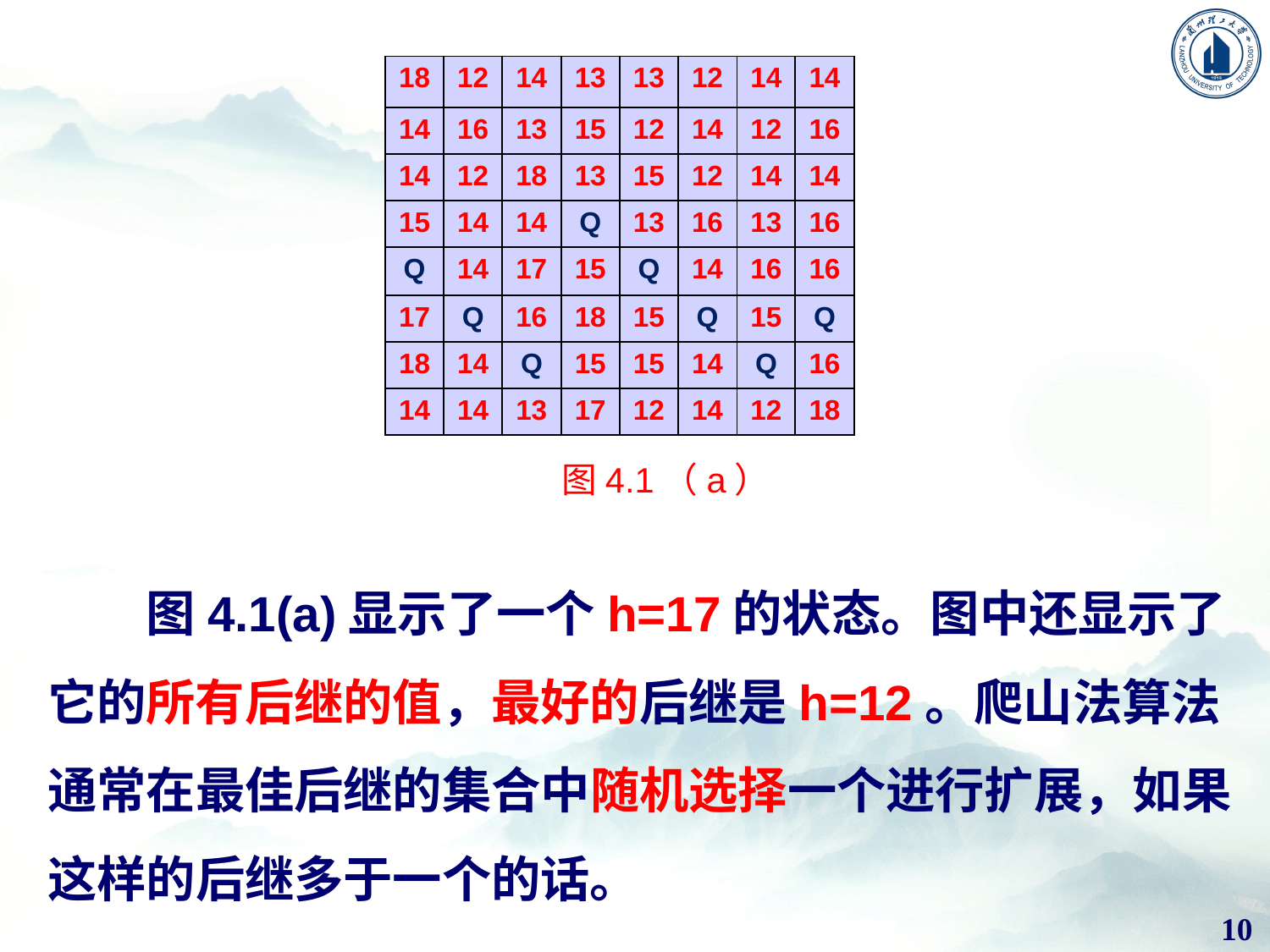

| 18 | 12 | 14 | 13 | 13 | 12 | 14 | 14 |
| --- | --- | --- | --- | --- | --- | --- | --- |
| 14 | 16 | 13 | 15 | 12 | 14 | 12 | 16 |
| 14 | 12 | 18 | 13 | 15 | 12 | 14 | 14 |
| 15 | 14 | 14 | Q | 13 | 16 | 13 | 16 |
| Q | 14 | 17 | 15 | Q | 14 | 16 | 16 |
| 17 | Q | 16 | 18 | 15 | Q | 15 | Q |
| 18 | 14 | Q | 15 | 15 | 14 | Q | 16 |
| 14 | 14 | 13 | 17 | 12 | 14 | 12 | 18 |
图4.1（a）
图4.1(a)显示了一个h=17的状态。图中还显示了它的所有后继的值，最好的后继是h=12。爬山法算法通常在最佳后继的集合中随机选择一个进行扩展，如果这样的后继多于一个的话。
10